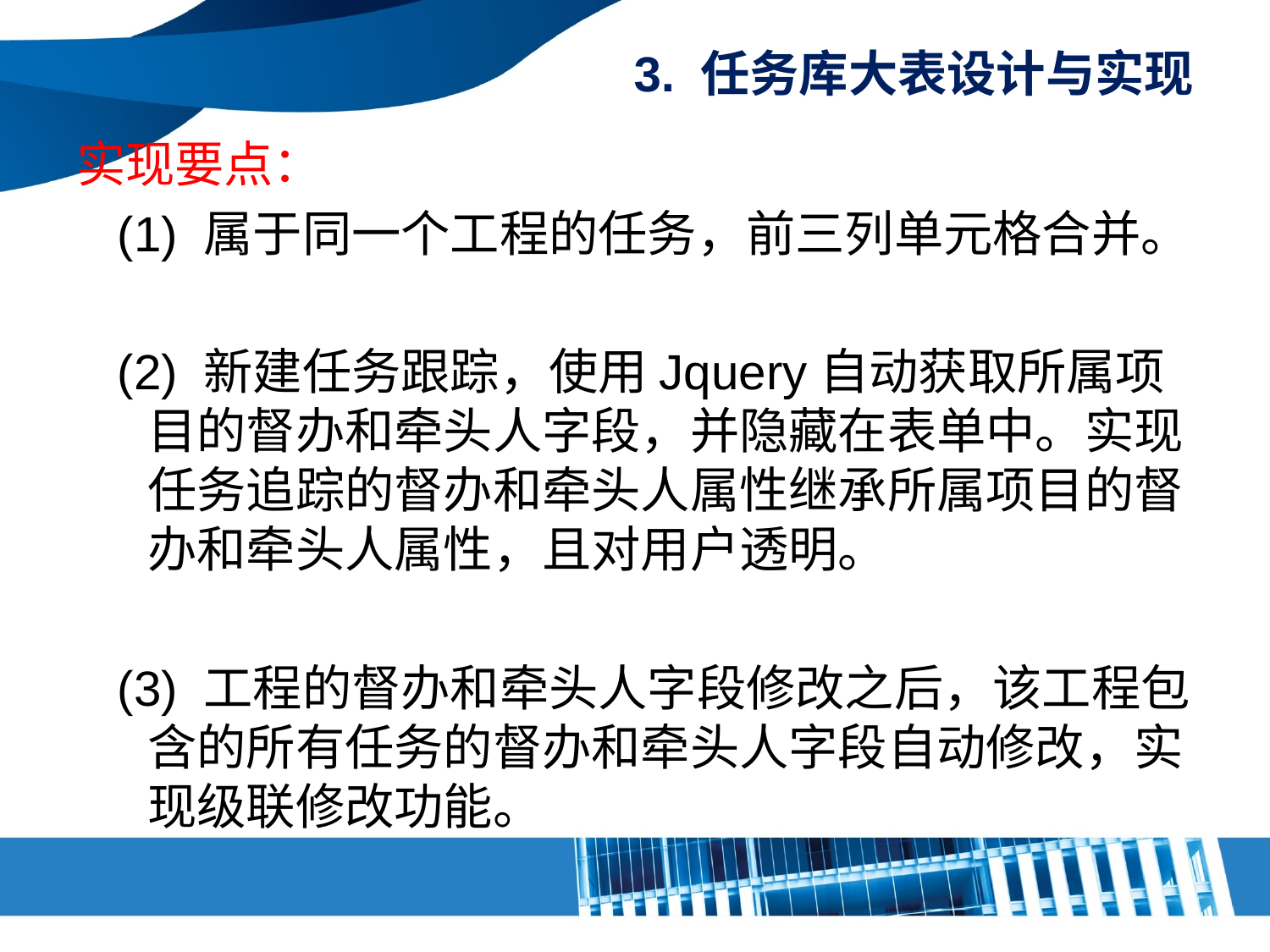

# 3. 任务库大表设计与实现
实现要点：
   (1) 属于同一个工程的任务，前三列单元格合并。

   (2) 新建任务跟踪，使用Jquery自动获取所属项目的督办和牵头人字段，并隐藏在表单中。实现任务追踪的督办和牵头人属性继承所属项目的督办和牵头人属性，且对用户透明。

   (3) 工程的督办和牵头人字段修改之后，该工程包含的所有任务的督办和牵头人字段自动修改，实现级联修改功能。